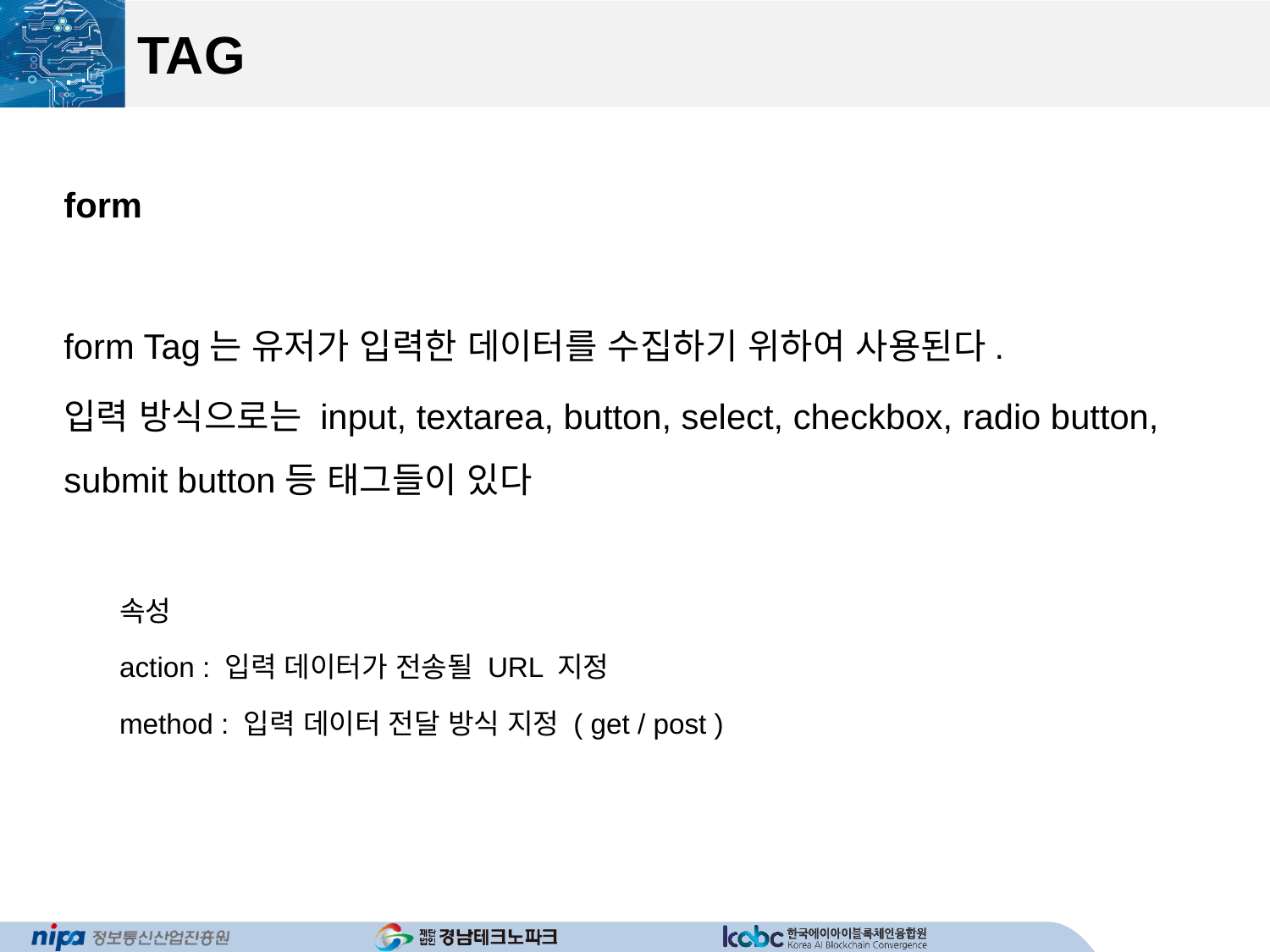

# TAG
form

form Tag는 유저가 입력한 데이터를 수집하기 위하여 사용된다.
입력 방식으로는 input, textarea, button, select, checkbox, radio button, submit button등 태그들이 있다

속성
action : 입력 데이터가 전송될 URL 지정
method : 입력 데이터 전달 방식 지정 ( get / post )